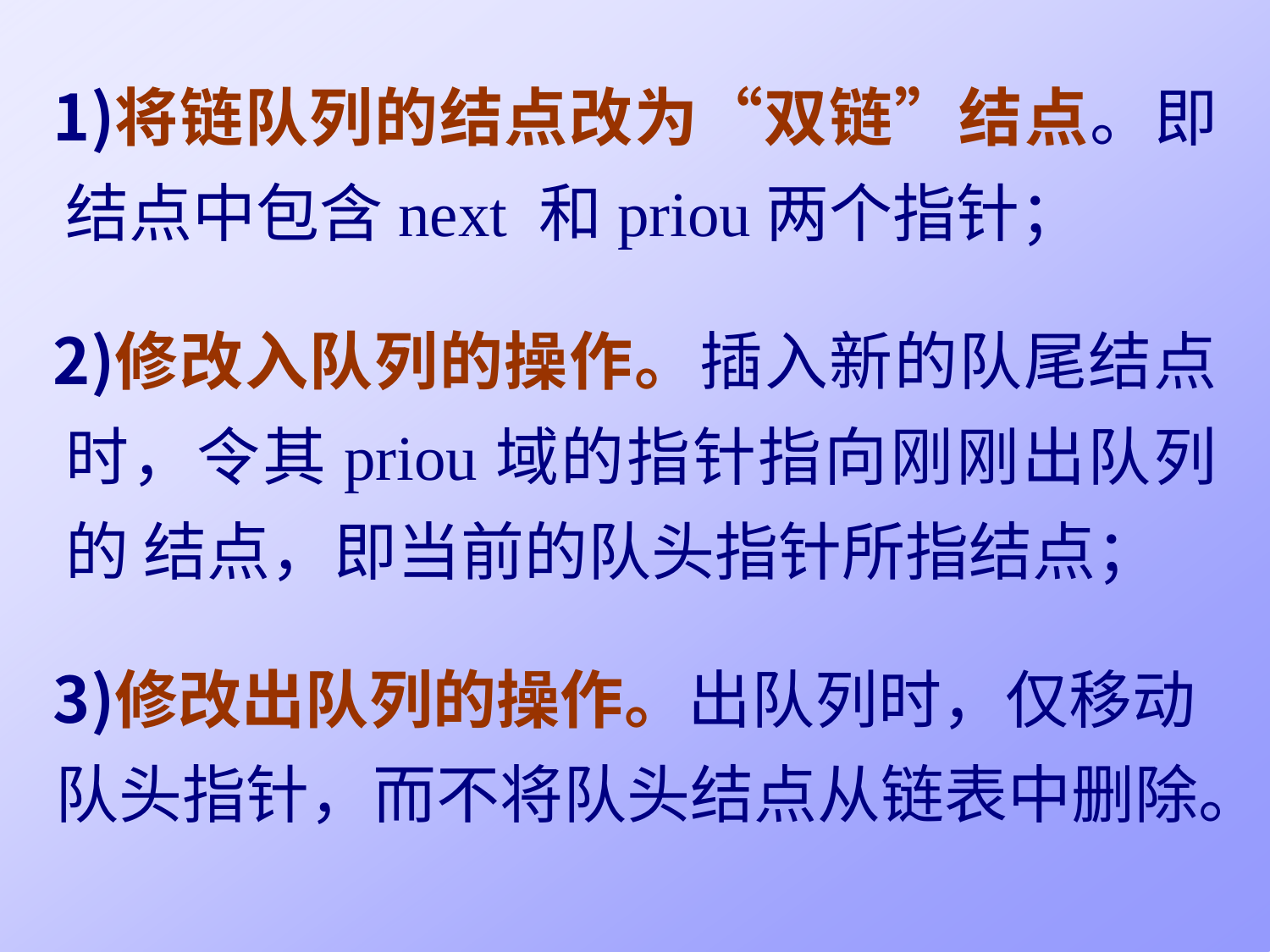

将链队列的结点改为“双链”结点。即 结点中包含next 和priou两个指针；
修改入队列的操作。插入新的队尾结点 时，令其priou域的指针指向刚刚出队列的 结点，即当前的队头指针所指结点；
修改出队列的操作。出队列时，仅移动 队头指针，而不将队头结点从链表中删除。